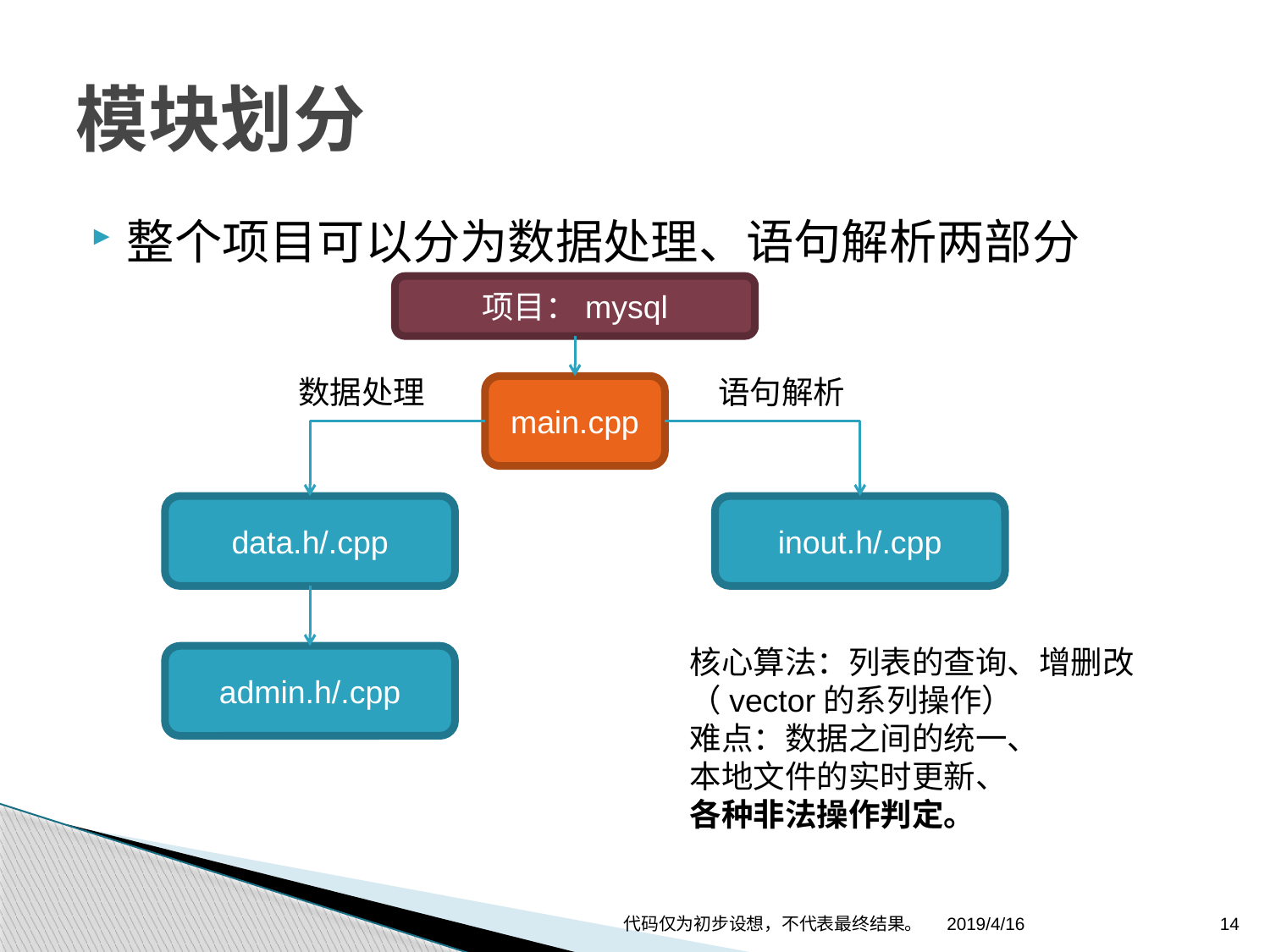

# 模块划分
整个项目可以分为数据处理、语句解析两部分
项目：mysql
数据处理
语句解析
main.cpp
data.h/.cpp
inout.h/.cpp
核心算法：列表的查询、增删改
（vector的系列操作）
难点：数据之间的统一、
本地文件的实时更新、
各种非法操作判定。
admin.h/.cpp
代码仅为初步设想，不代表最终结果。
2019/4/16
14